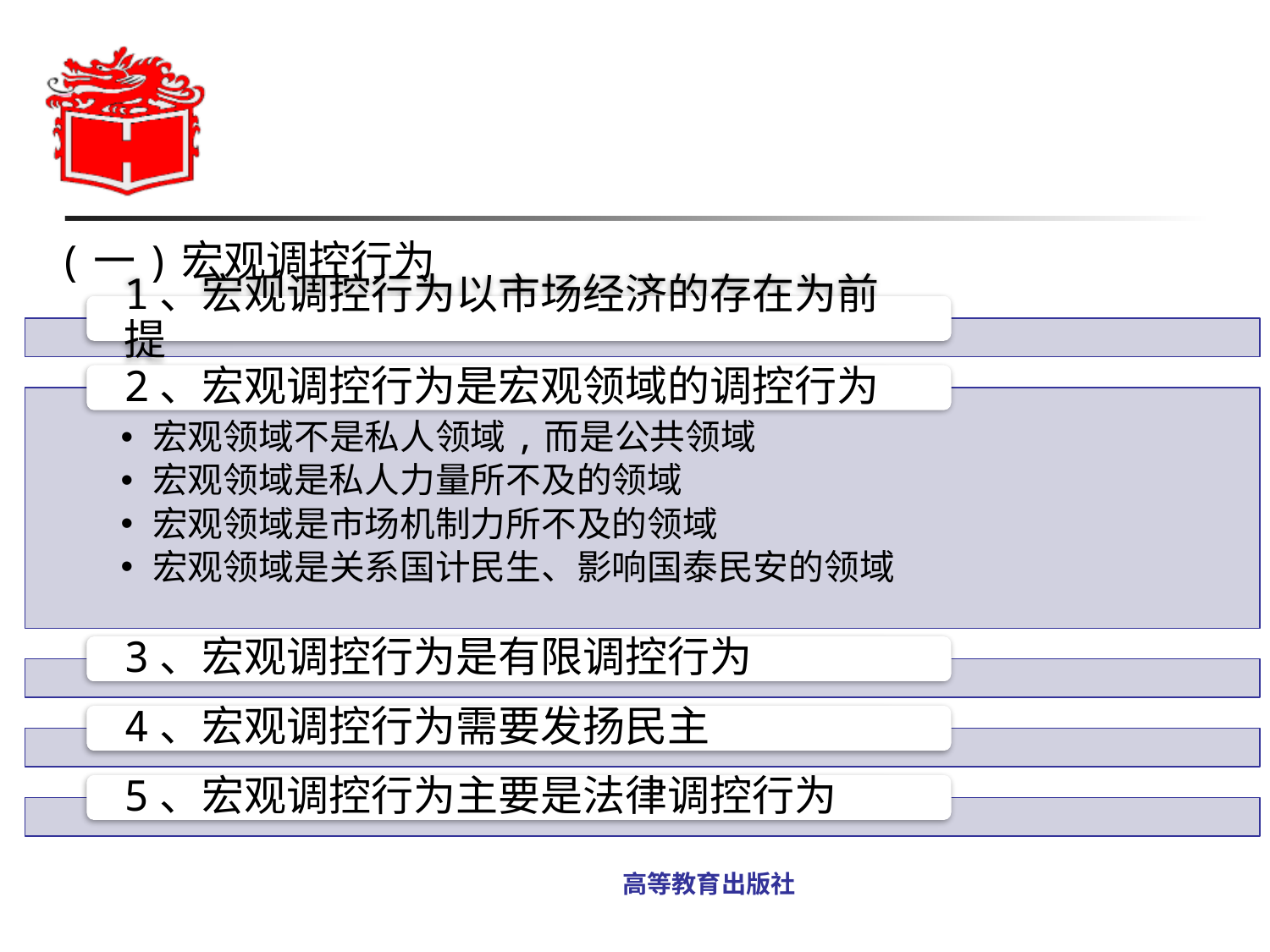

(一)宏观调控行为

1、宏观调控行为以市场经济的存在为前提
宏观领域不是私人领域,而是公共领域
宏观领域是私人力量所不及的领域
宏观领域是市场机制力所不及的领域
宏观领域是关系国计民生、影响国泰民安的领域
2、宏观调控行为是宏观领域的调控行为
3、宏观调控行为是有限调控行为
4、宏观调控行为需要发扬民主
5、宏观调控行为主要是法律调控行为

高等教育出版社